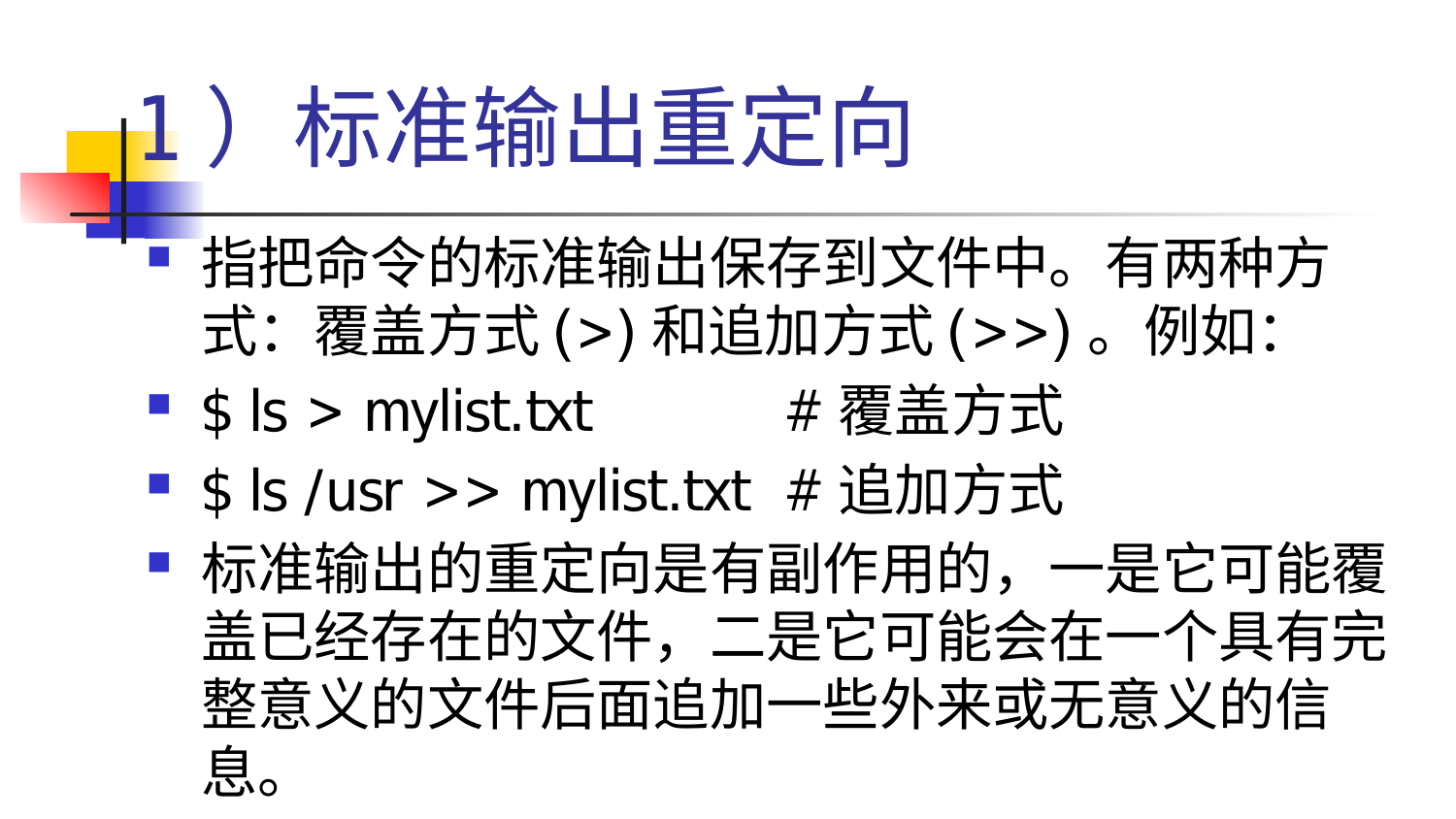

# 1）标准输出重定向
指把命令的标准输出保存到文件中。有两种方式：覆盖方式(>)和追加方式(>>)。例如：
$ ls > mylist.txt 		#覆盖方式
$ ls /usr >> mylist.txt 	#追加方式
标准输出的重定向是有副作用的，一是它可能覆盖已经存在的文件，二是它可能会在一个具有完整意义的文件后面追加一些外来或无意义的信息。